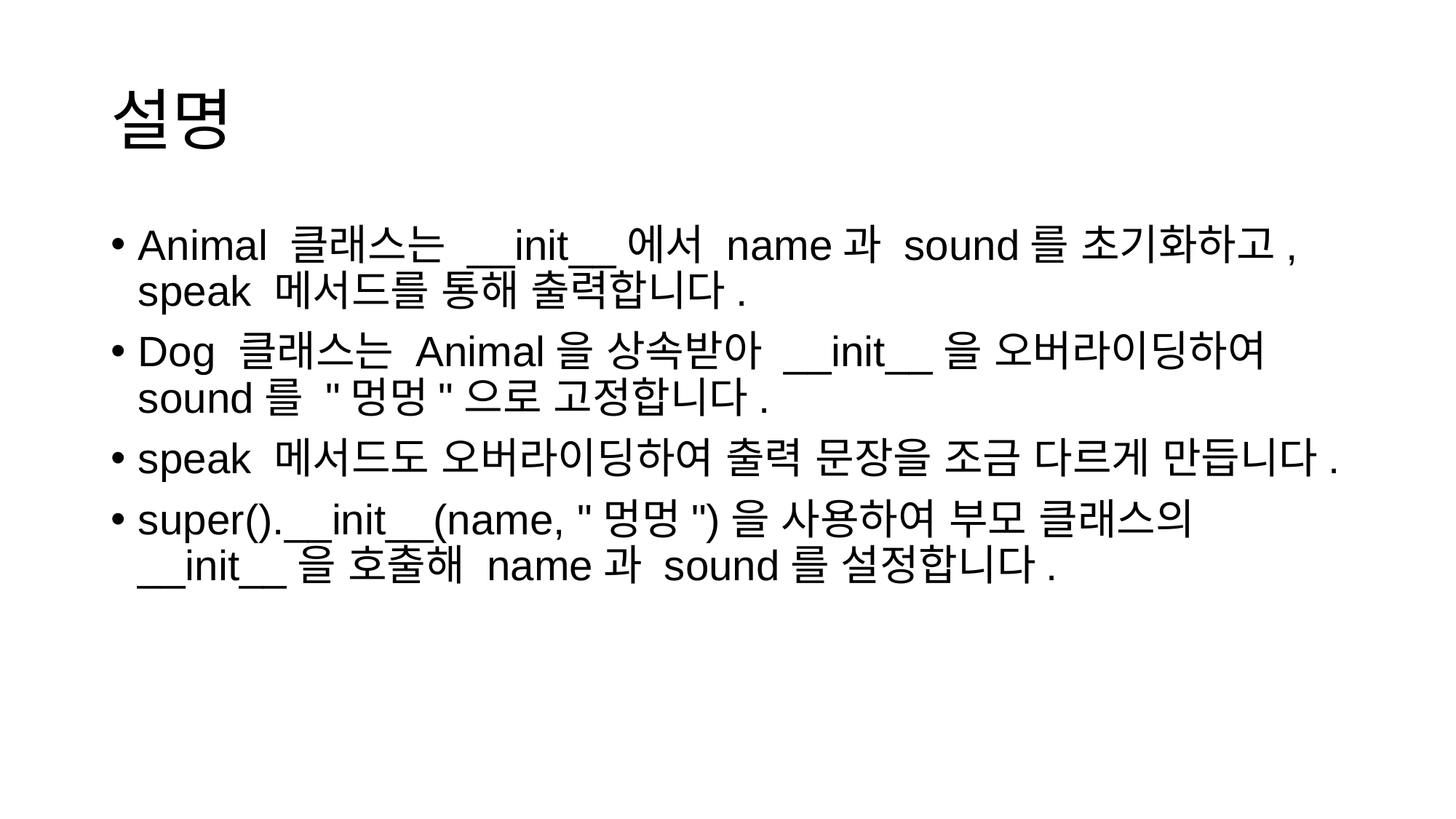

# 설명
Animal 클래스는 __init__에서 name과 sound를 초기화하고, speak 메서드를 통해 출력합니다.
Dog 클래스는 Animal을 상속받아 __init__을 오버라이딩하여 sound를 "멍멍"으로 고정합니다.
speak 메서드도 오버라이딩하여 출력 문장을 조금 다르게 만듭니다.
super().__init__(name, "멍멍")을 사용하여 부모 클래스의 __init__을 호출해 name과 sound를 설정합니다.